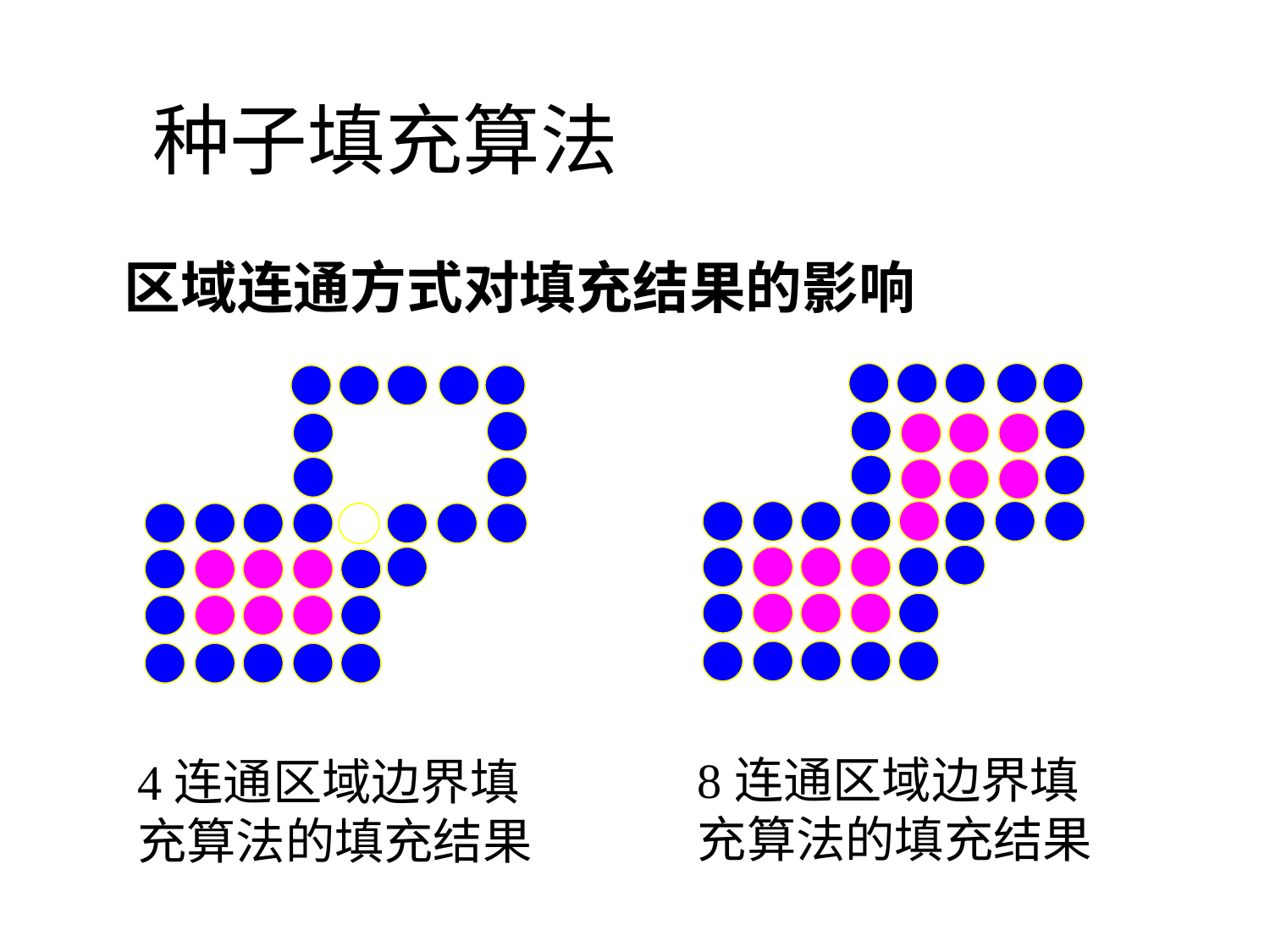

# 种子填充算法
区域连通方式对填充结果的影响

8连通区域边界填充算法的填充结果
4连通区域边界填充算法的填充结果